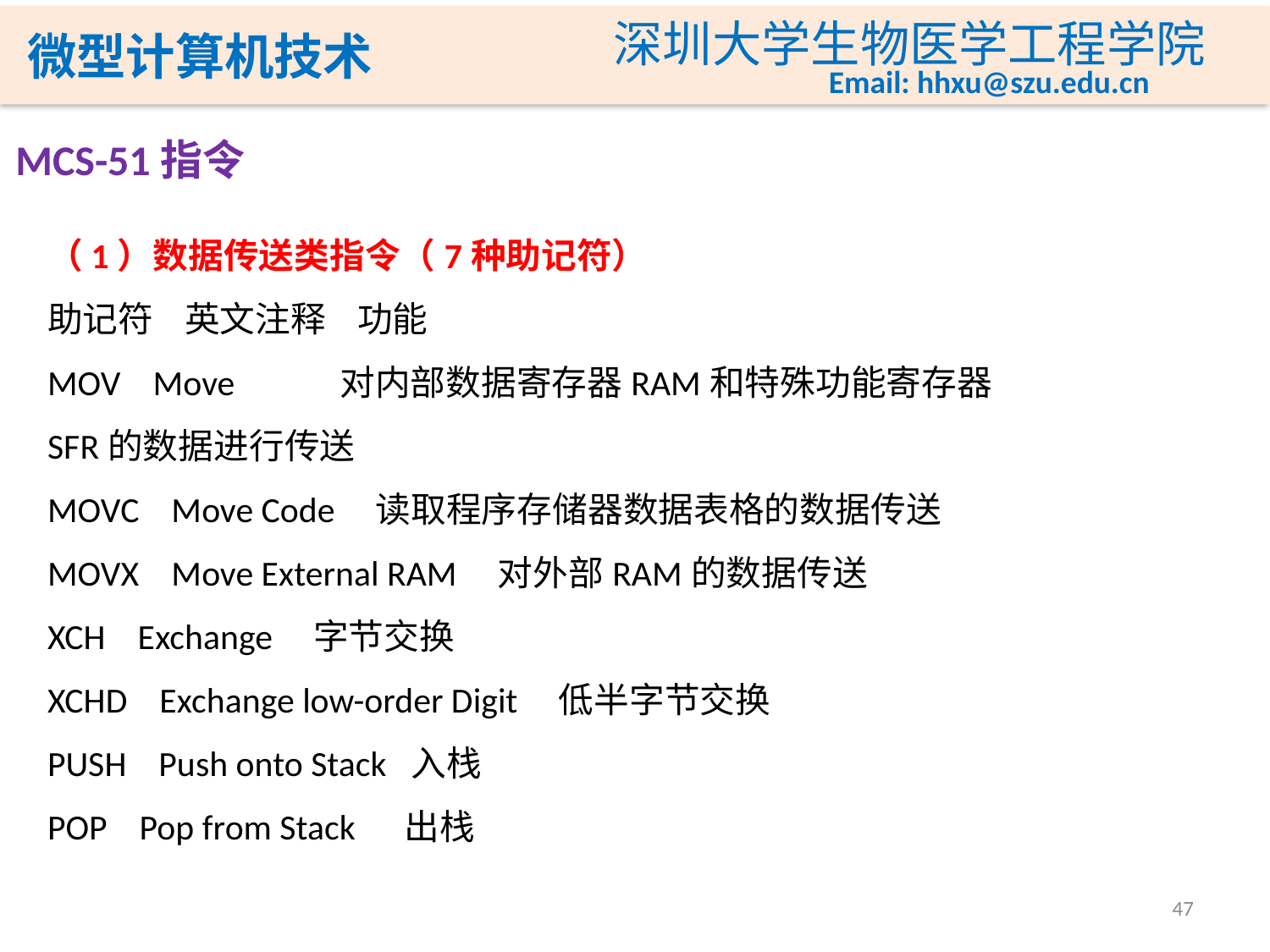

MCS-51指令
（1）数据传送类指令（7种助记符）
助记符    英文注释    功能
MOV    Move            对内部数据寄存器RAM和特殊功能寄存器SFR的数据进行传送
MOVC    Move Code    读取程序存储器数据表格的数据传送
MOVX    Move External RAM    对外部RAM的数据传送
XCH    Exchange    字节交换
XCHD    Exchange low-order Digit    低半字节交换
PUSH    Push onto Stack  入栈
POP    Pop from Stack     出栈
47